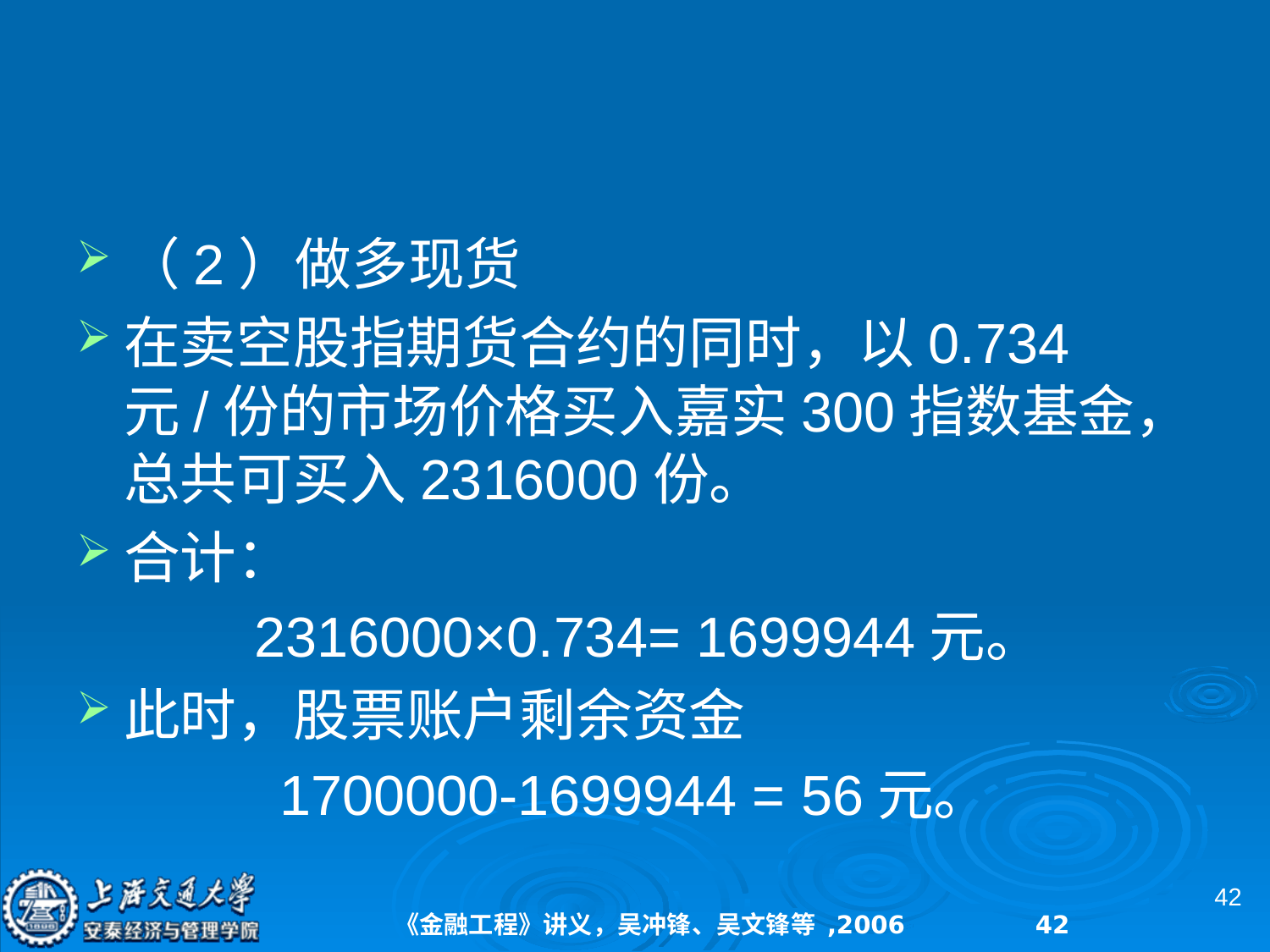

#
（2）做多现货
在卖空股指期货合约的同时，以0.734元/份的市场价格买入嘉实300指数基金，总共可买入2316000份。
合计：
 2316000×0.734= 1699944元。
此时，股票账户剩余资金
1700000-1699944 = 56元。
42